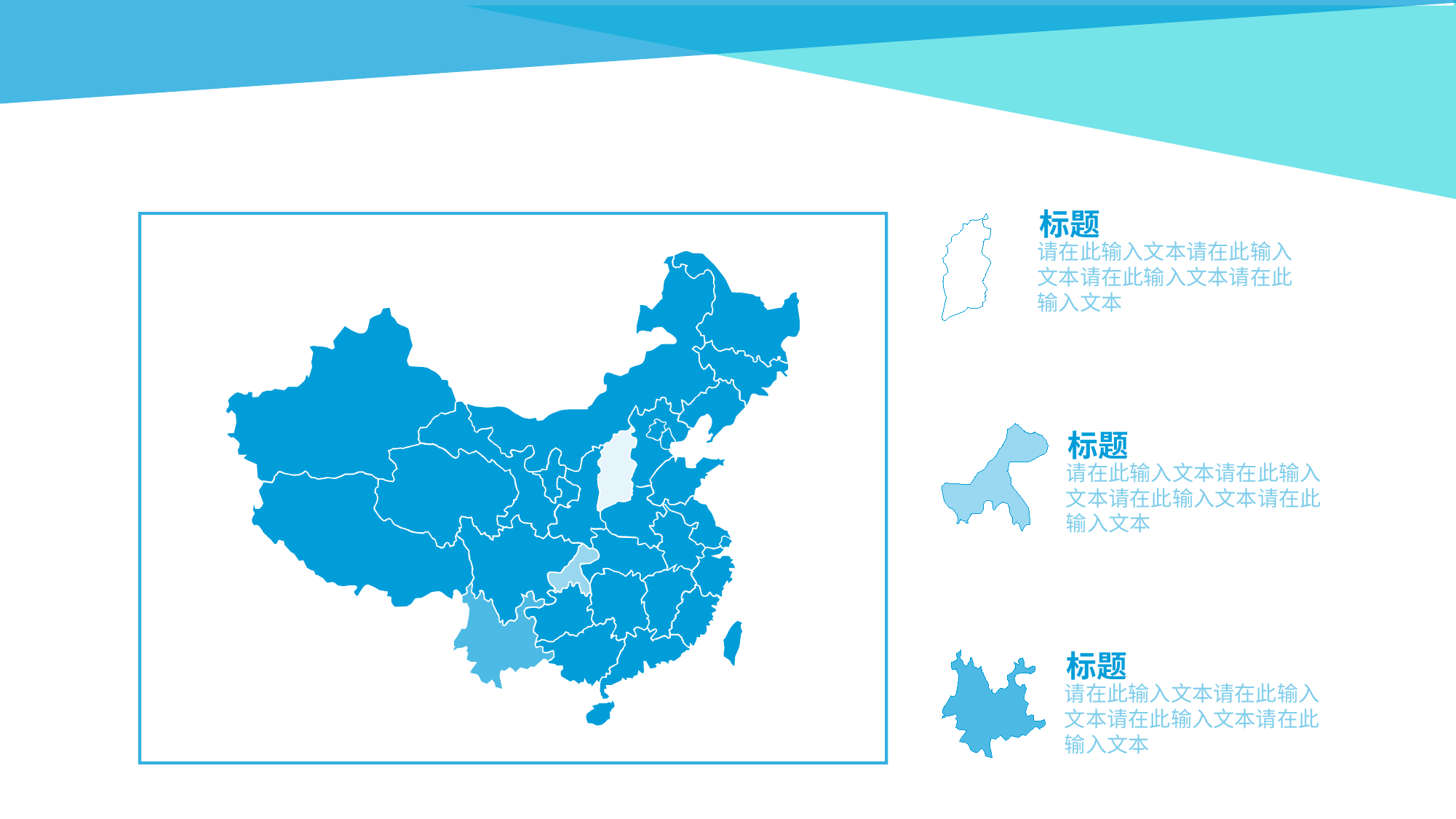

标题

请在此输入文本请在此输入文本请在此输入文本请在此输入文本

标题

请在此输入文本请在此输入文本请在此输入文本请在此输入文本

标题

请在此输入文本请在此输入文本请在此输入文本请在此输入文本